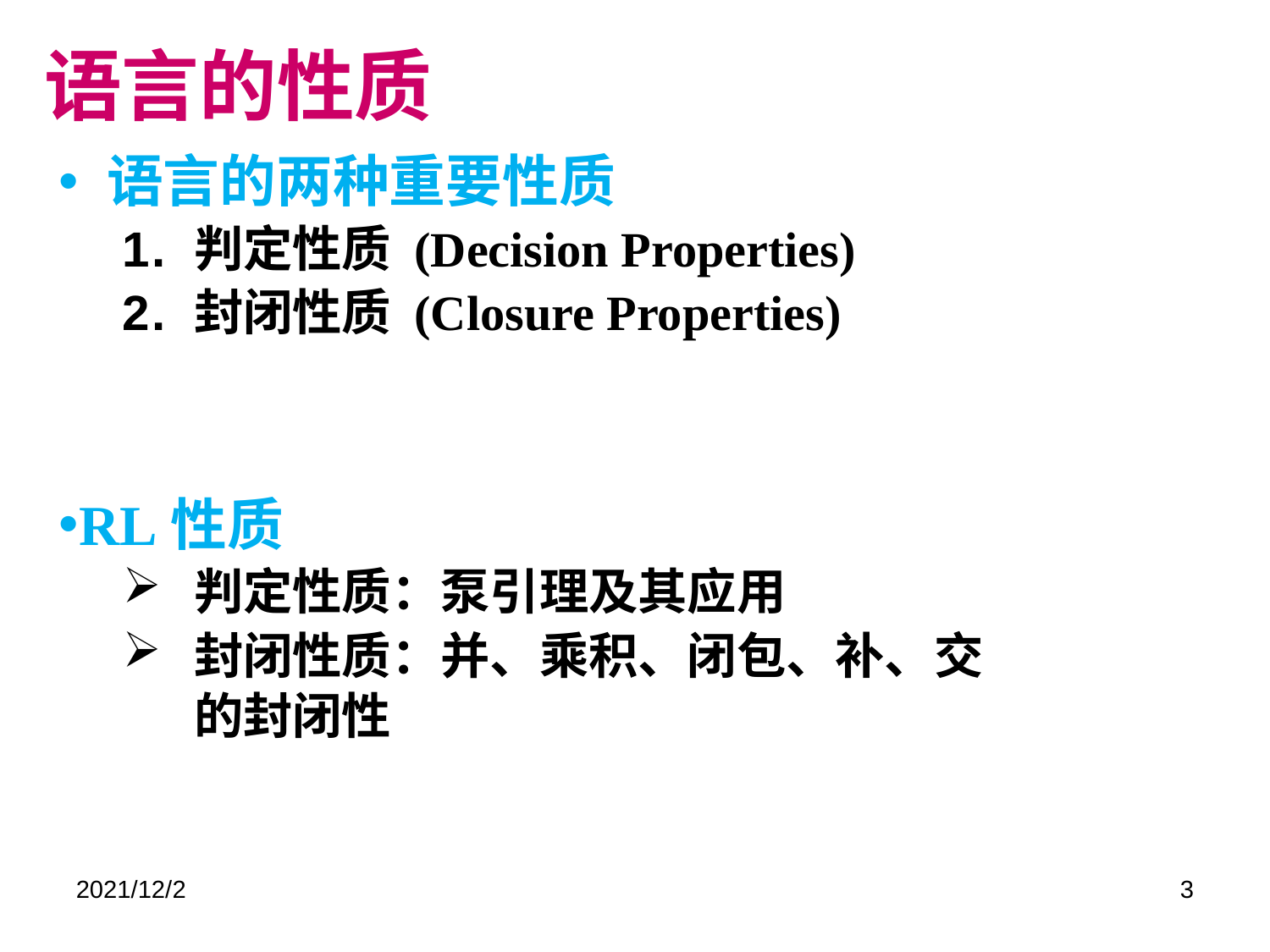

# 语言的性质
语言的两种重要性质
判定性质 (Decision Properties)
封闭性质 (Closure Properties)

RL性质
判定性质：泵引理及其应用
封闭性质：并、乘积、闭包、补、交的封闭性

2021/12/2
3